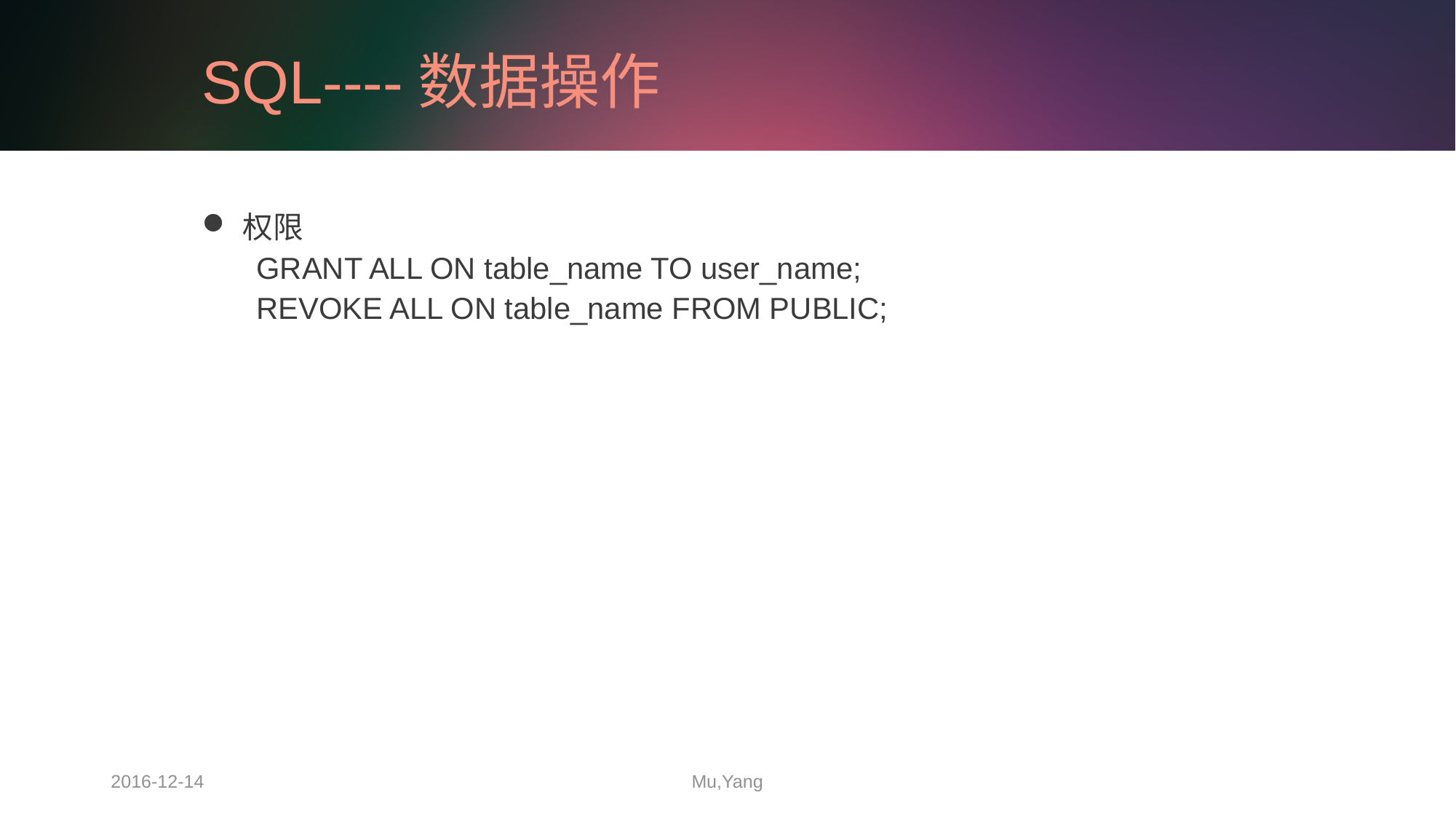

# SQL----数据操作
权限
GRANT ALL ON table_name TO user_name;
REVOKE ALL ON table_name FROM PUBLIC;
2016-12-14
Mu,Yang
79